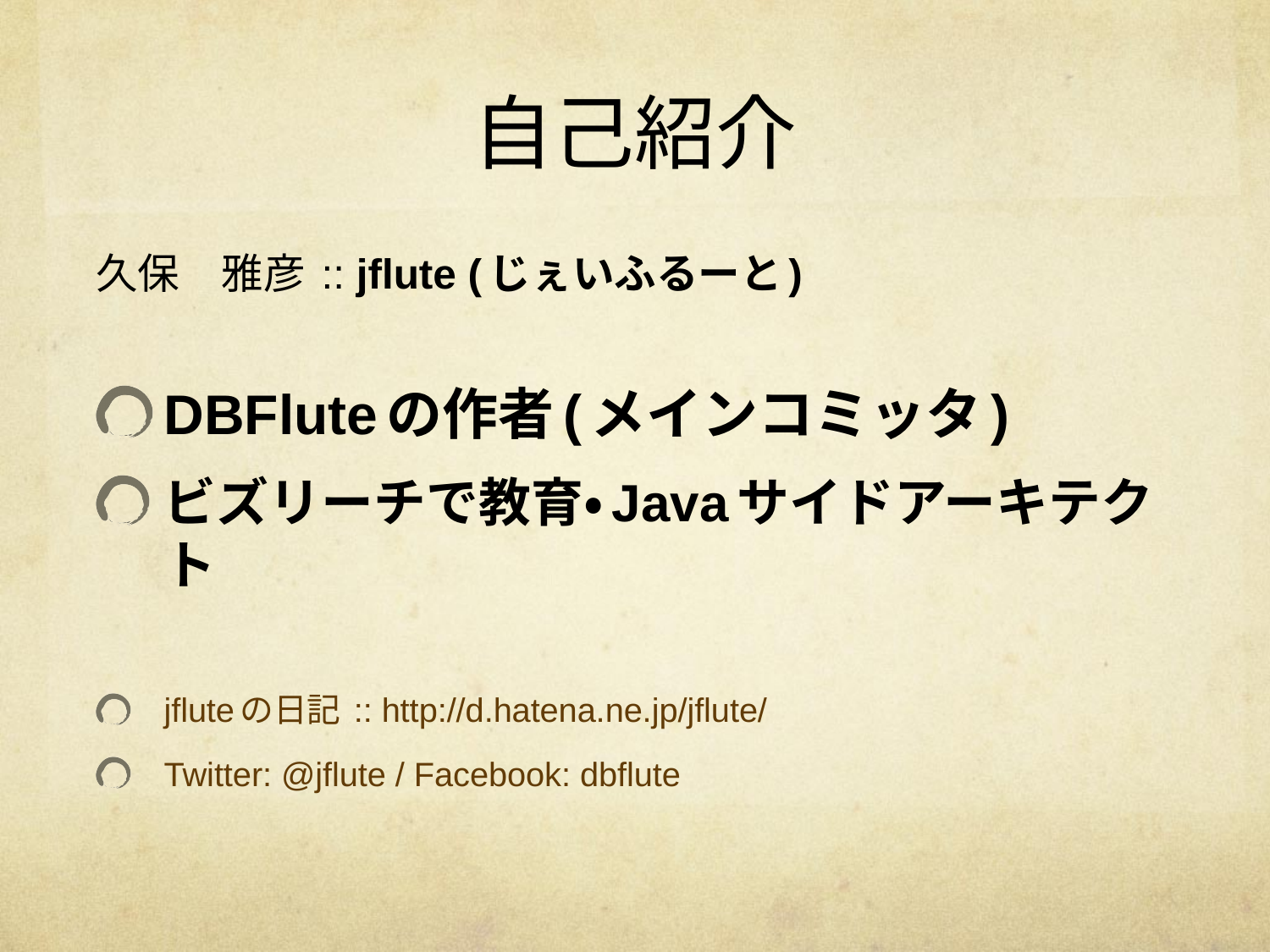

# 自己紹介
久保　雅彦 :: jflute (じぇいふるーと)

DBFluteの作者(メインコミッタ)
ビズリーチで教育・Javaサイドアーキテクト

jfluteの日記 :: http://d.hatena.ne.jp/jflute/
Twitter: @jflute / Facebook: dbflute